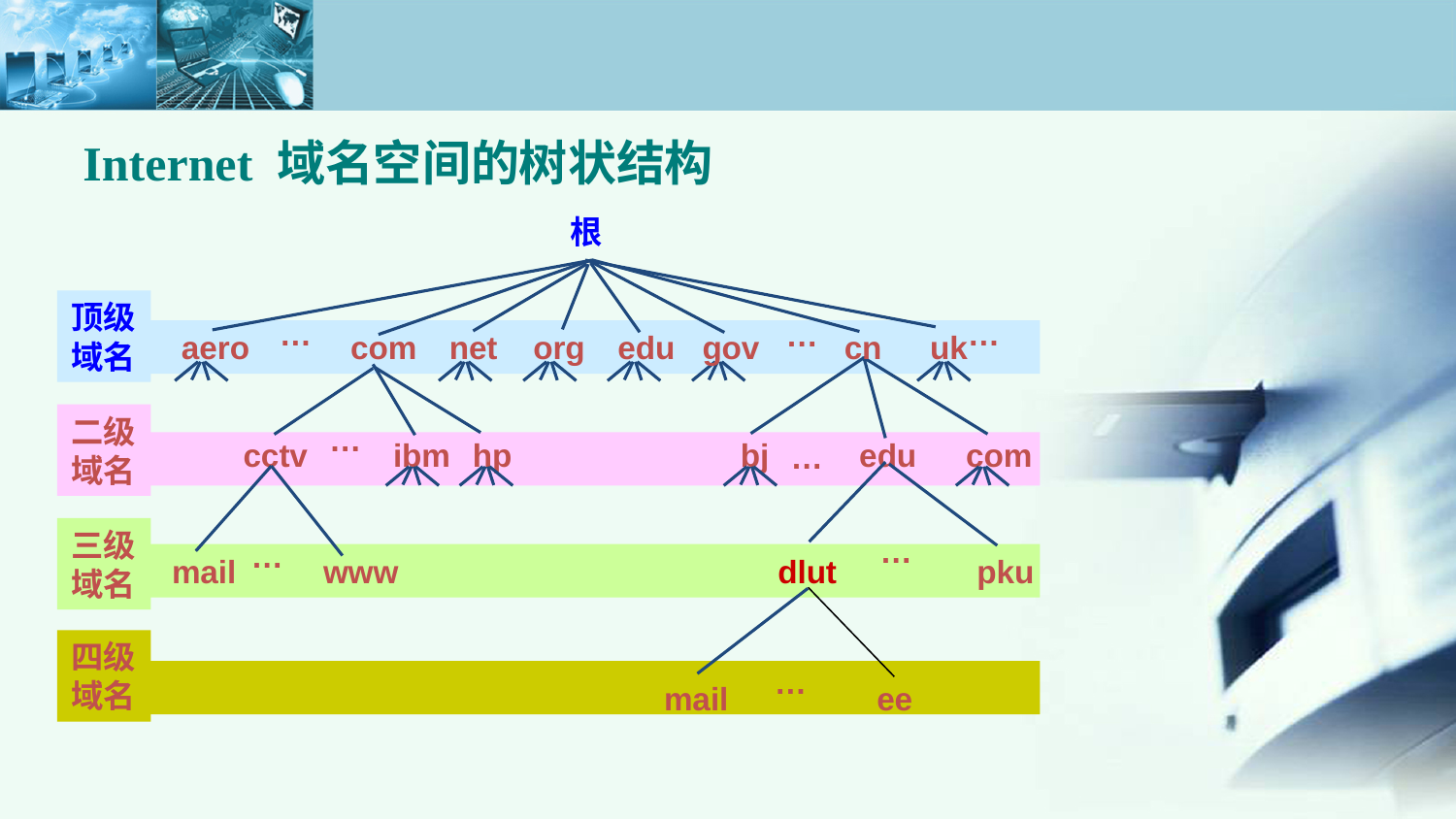

Internet 域名空间的树状结构
根

顶级
域名
…

aero
com
net
org
edu
gov
cn
uk

二级
域名
ibm
cctv
hp
edu
com
bj

三级
域名

mail
www
dlut
pku

四级
域名

mail
ee
…
…
…
…
…
…
…